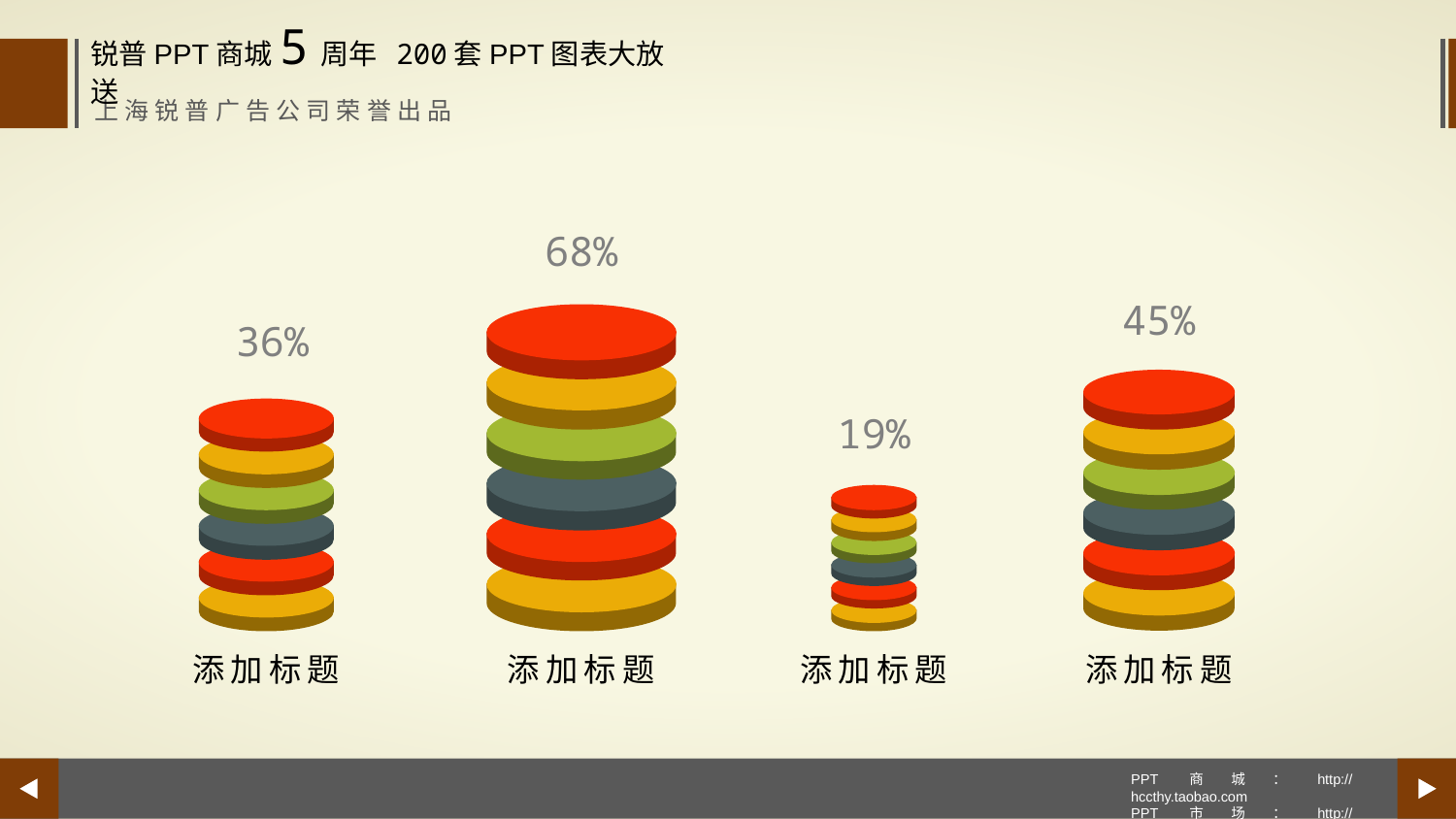

68%
45%

36%

19%

添加标题
添加标题
添加标题
添加标题